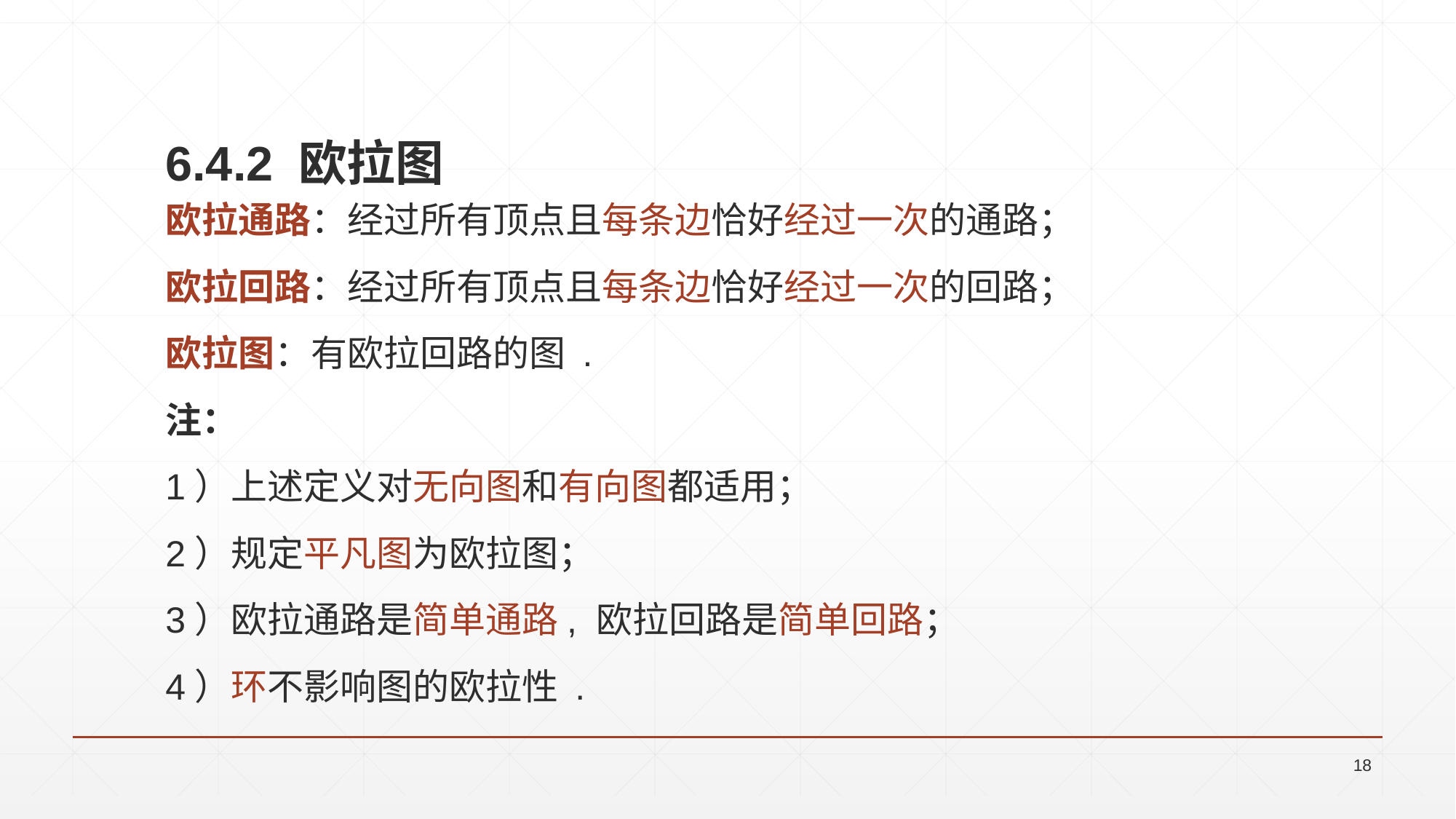

6.4.2 欧拉图
欧拉通路：经过所有顶点且每条边恰好经过一次的通路；
欧拉回路：经过所有顶点且每条边恰好经过一次的回路；
欧拉图：有欧拉回路的图 .
注：
1）上述定义对无向图和有向图都适用；
2）规定平凡图为欧拉图；
3）欧拉通路是简单通路, 欧拉回路是简单回路；
4）环不影响图的欧拉性 .
18